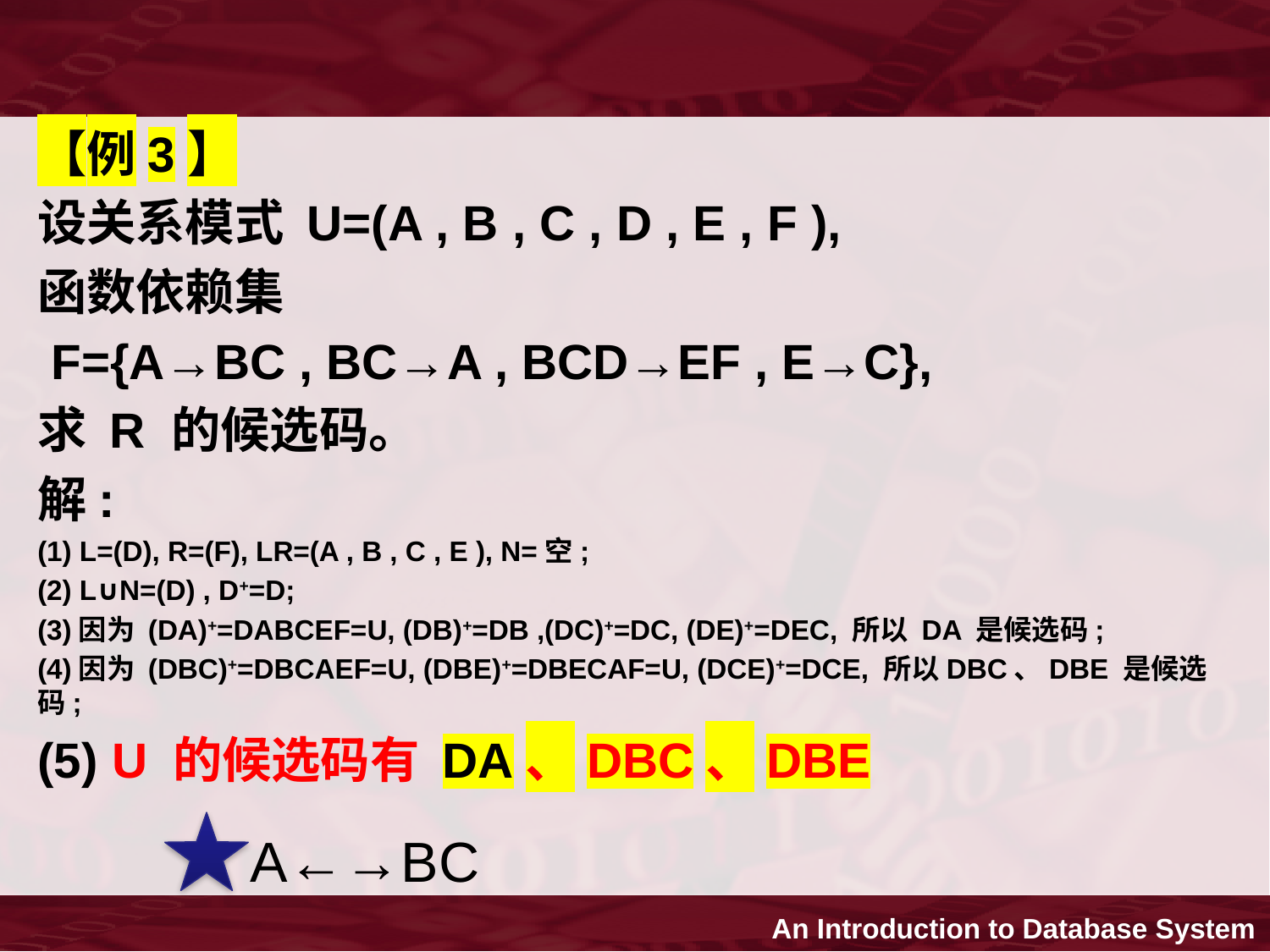

#
【例3】
设关系模式 U=(A , B , C , D , E , F ),
函数依赖集
 F={A→BC , BC→A , BCD→EF , E→C},
求 R 的候选码。
解:
(1) L=(D), R=(F), LR=(A , B , C , E ), N=空;
(2) L∪N=(D) , D+=D;
(3)因为 (DA)+=DABCEF=U, (DB)+=DB ,(DC)+=DC, (DE)+=DEC, 所以 DA 是候选码;
(4)因为 (DBC)+=DBCAEF=U, (DBE)+=DBECAF=U, (DCE)+=DCE, 所以DBC、DBE 是候选码;
(5) U 的候选码有 DA、DBC、DBE

A←→BC